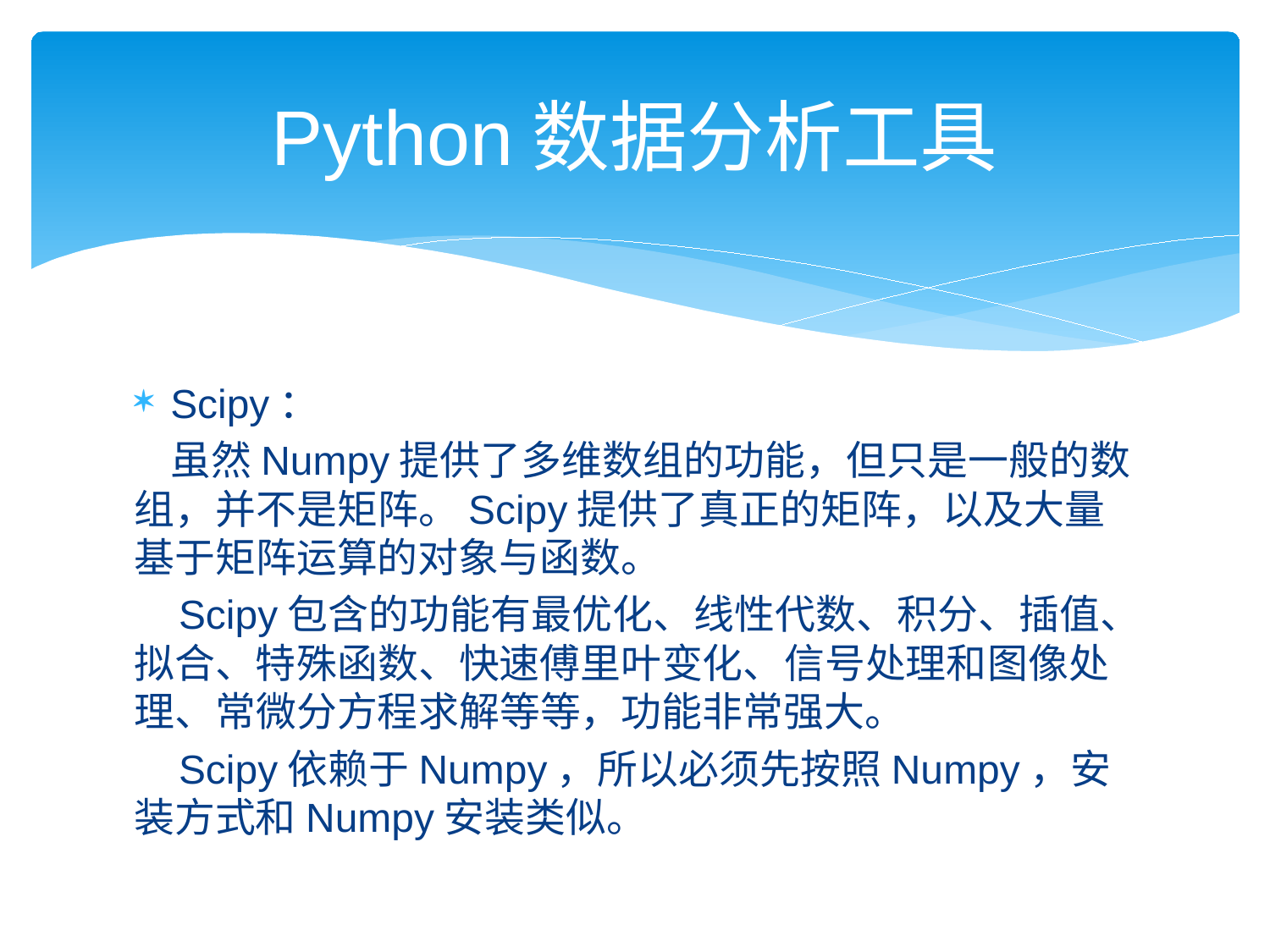

# Python数据分析工具
Scipy：
   虽然Numpy提供了多维数组的功能，但只是一般的数组，并不是矩阵。Scipy提供了真正的矩阵，以及大量基于矩阵运算的对象与函数。
    Scipy包含的功能有最优化、线性代数、积分、插值、拟合、特殊函数、快速傅里叶变化、信号处理和图像处理、常微分方程求解等等，功能非常强大。
    Scipy依赖于Numpy，所以必须先按照Numpy，安装方式和Numpy安装类似。